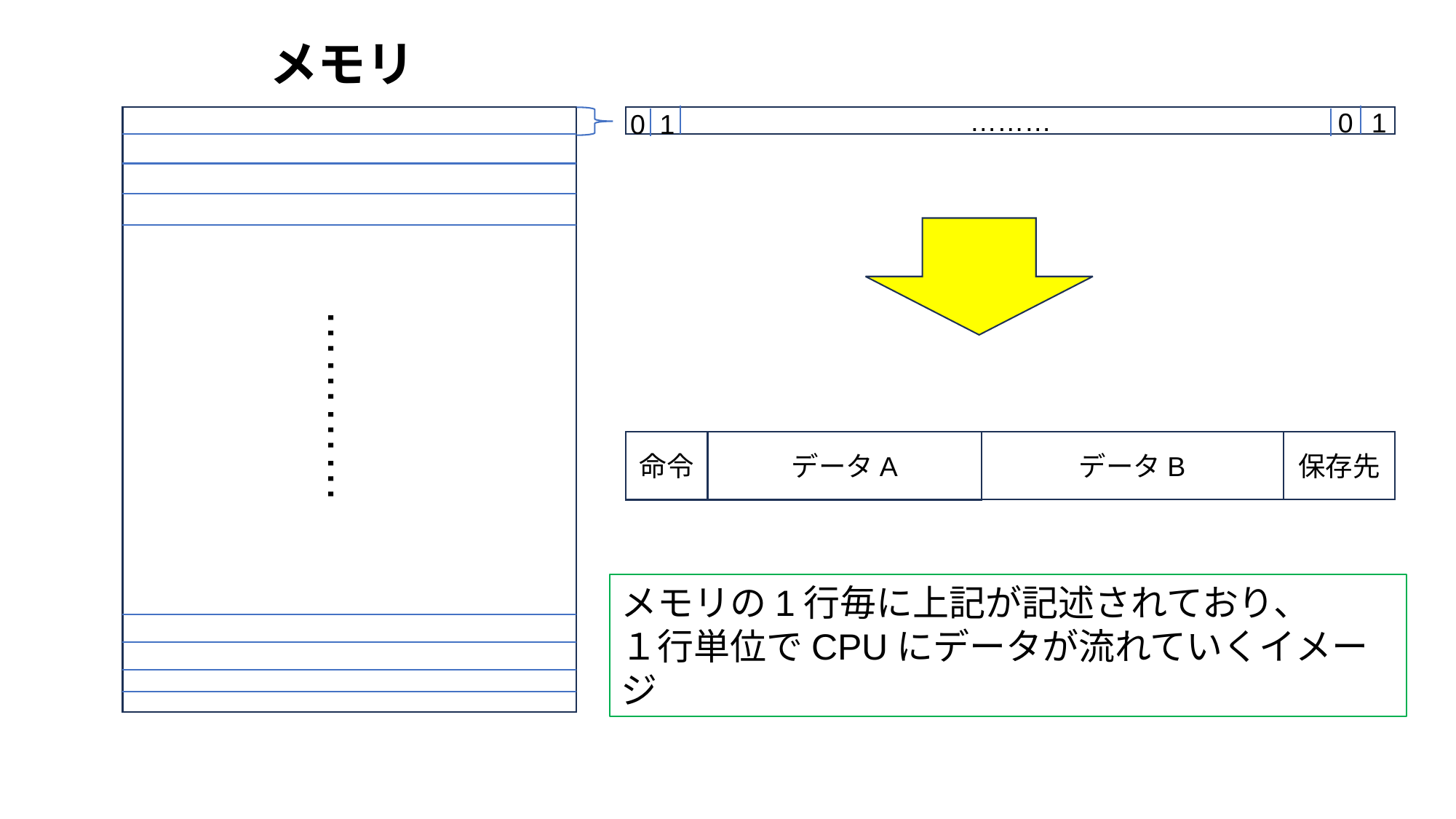

メモリ
0
1
0
1

………

…………
データB
保存先
命令
データA
メモリの1行毎に上記が記述されており、
１行単位でCPUにデータが流れていくイメージ